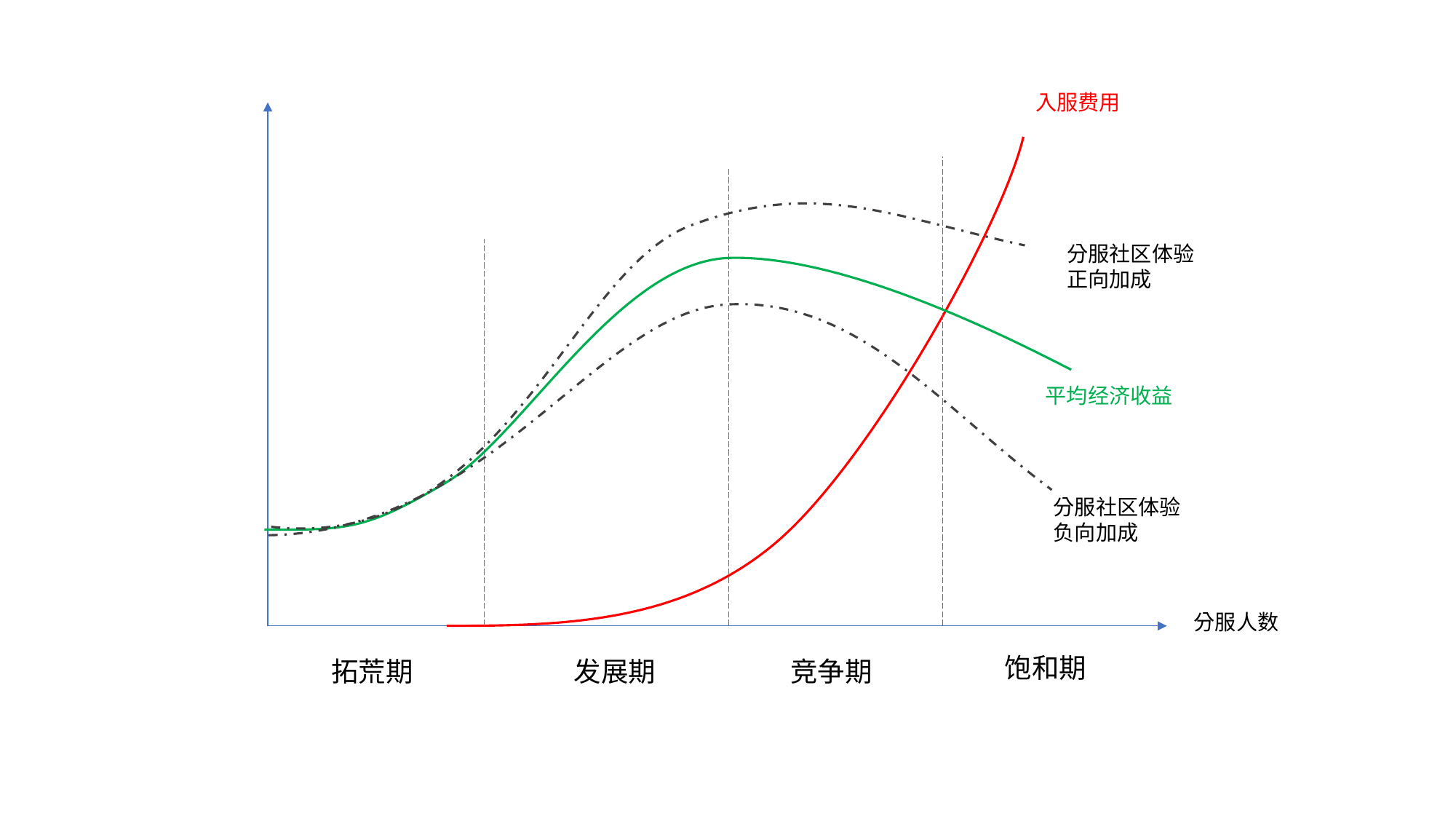

入服费用

分服社区体验
正向加成

平均经济收益
分服社区体验
负向加成
分服人数
饱和期
拓荒期
发展期
竞争期